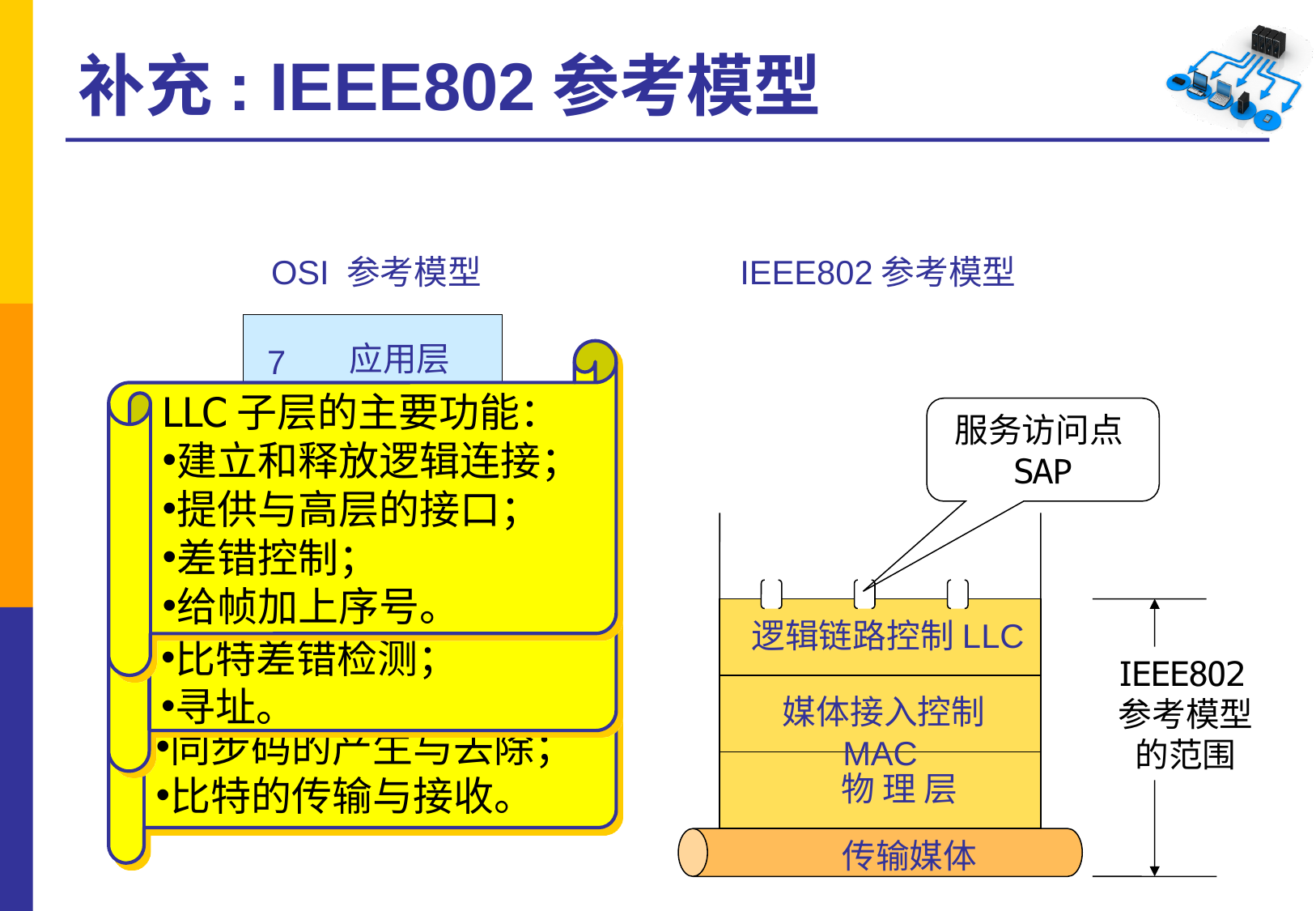

# 补充: IEEE802参考模型
OSI 参考模型
IEEE802参考模型
7
6
5
4
3
2
1

应用层

表示层

会话层

运输层

网络层

数据链路层

物理层
LLC子层的主要功能：
建立和释放逻辑连接；
提供与高层的接口；
差错控制；
给帧加上序号。
服务访问点SAP
MAC子层的主要功能：
封装成帧；
实现和维护MAC协议；
比特差错检测；
寻址。

物理层的主要功能：
信号的编码与译码；
同步码的产生与去除；
比特的传输与接收。

 逻辑链路控制LLC
IEEE802参考模型的范围

 媒体接入控制MAC

    物 理 层
传输媒体